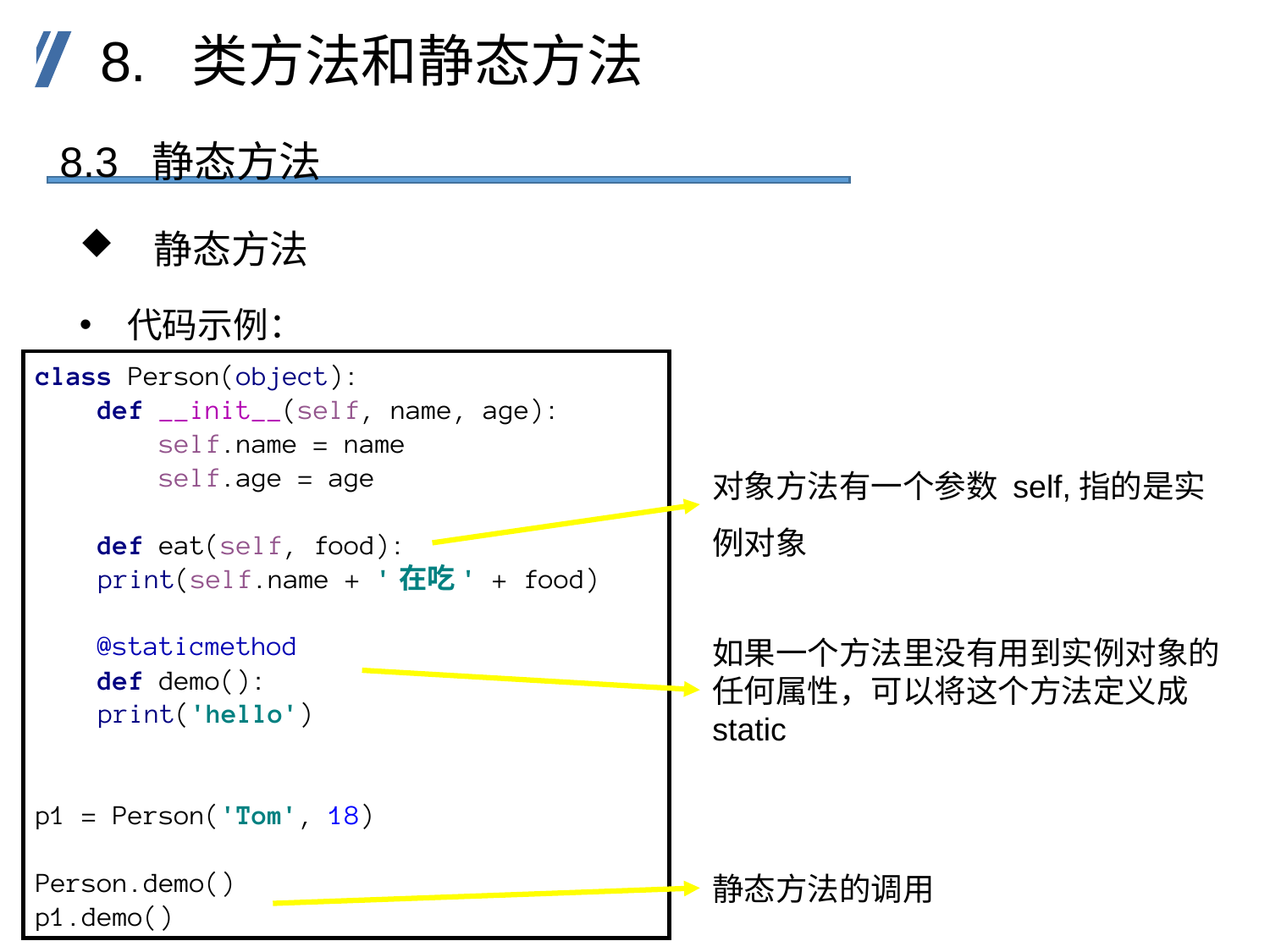

8.  类方法和静态方法
8.3  静态方法

  静态方法
代码示例：
class Person(object):
    def __init__(self, name, age):
        self.name = name
        self.age = age
    def eat(self, food):
        print(self.name + '在吃' + food)
    @staticmethod
    def demo():
        print('hello')
p1 = Person('Tom', 18)
Person.demo()
p1.demo()
对象方法有一个参数 self,指的是实例对象
如果一个方法里没有用到实例对象的任何属性，可以将这个方法定义成static
静态方法的调用